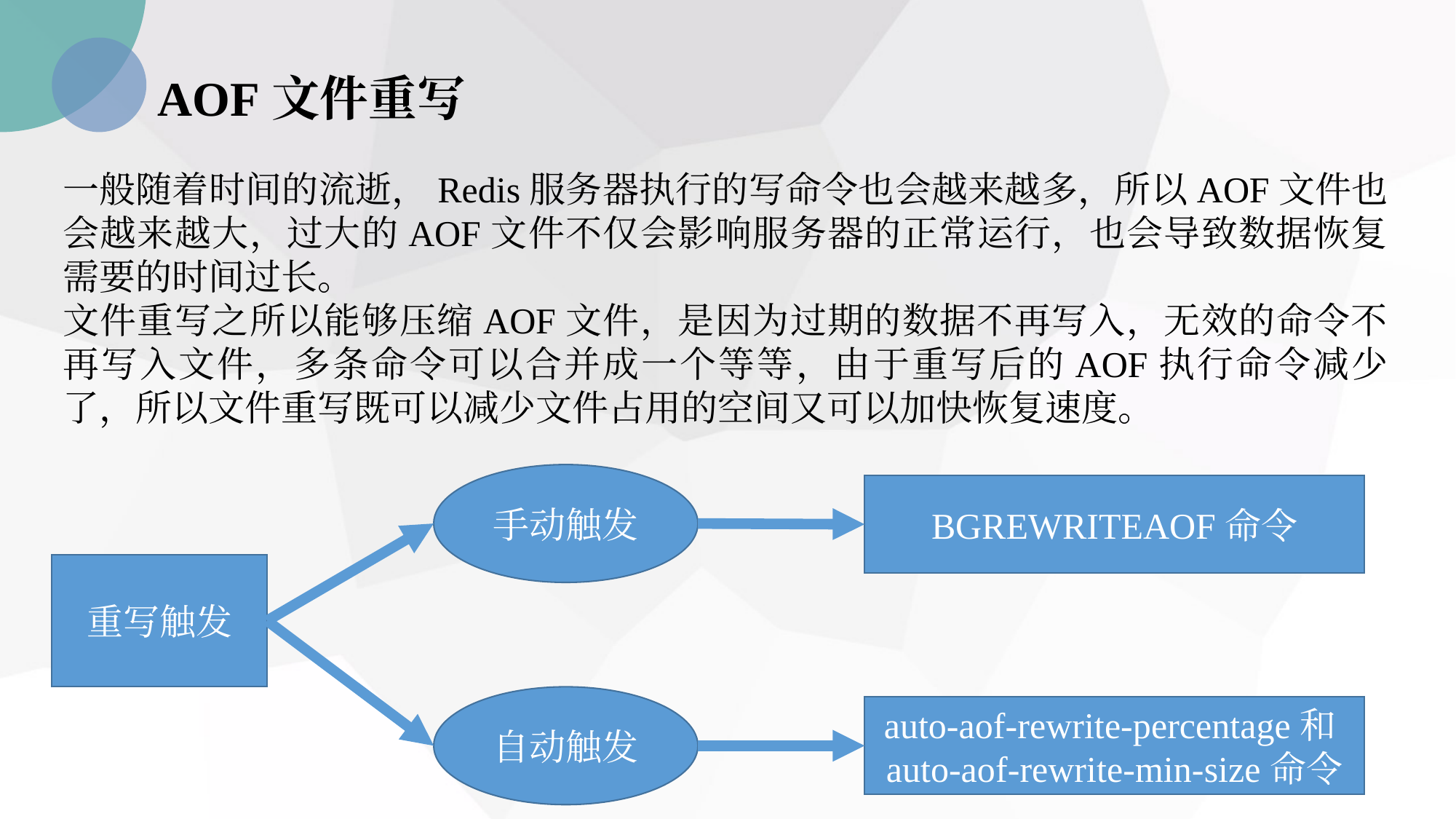

AOF文件重写
一般随着时间的流逝，Redis服务器执行的写命令也会越来越多，所以AOF文件也会越来越大，过大的AOF文件不仅会影响服务器的正常运行，也会导致数据恢复需要的时间过长。
文件重写之所以能够压缩AOF文件，是因为过期的数据不再写入，无效的命令不再写入文件，多条命令可以合并成一个等等，由于重写后的AOF执行命令减少了，所以文件重写既可以减少文件占用的空间又可以加快恢复速度。
手动触发
BGREWRITEAOF命令
重写触发
自动触发
auto-aof-rewrite-percentage和auto-aof-rewrite-min-size命令